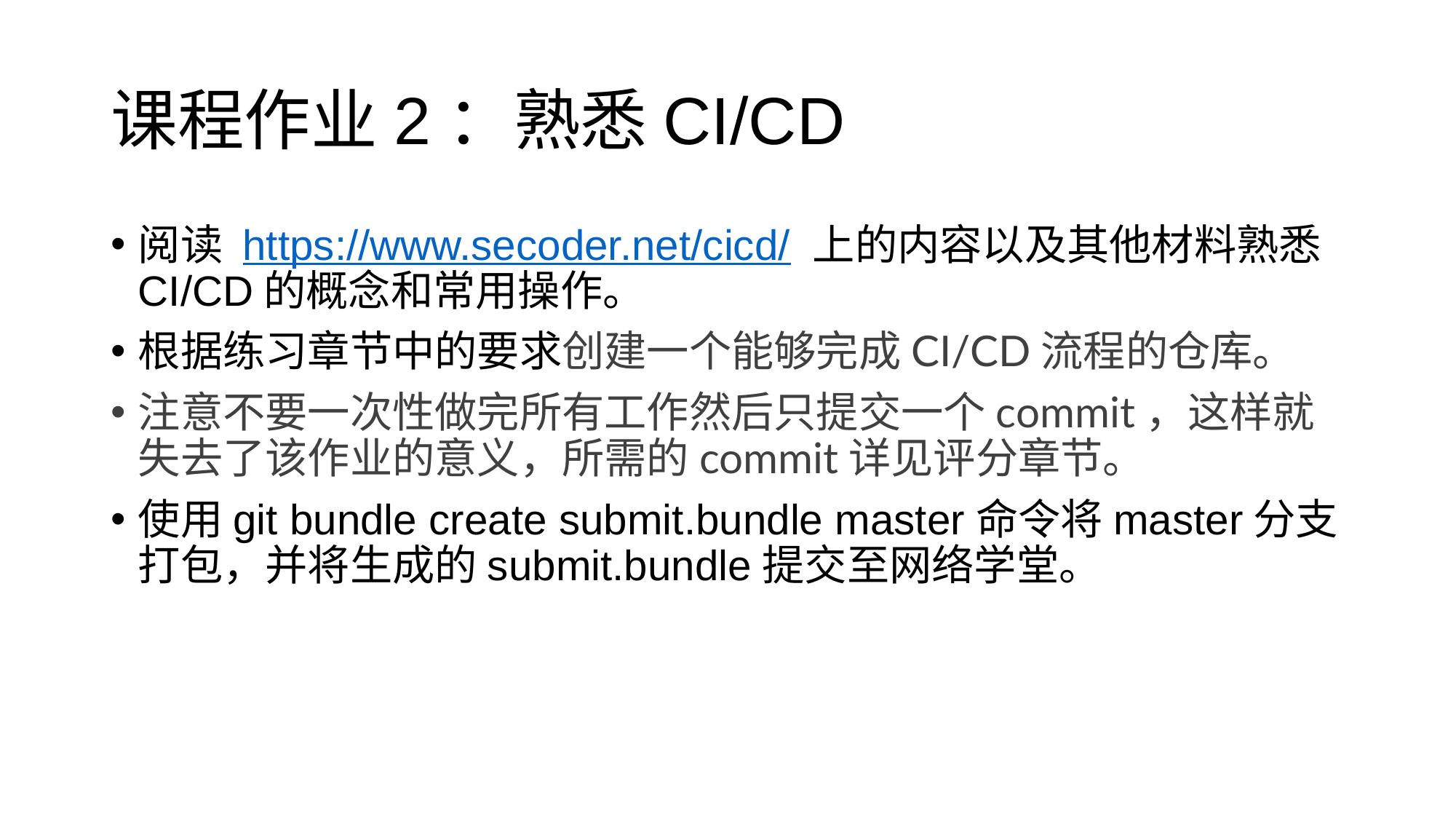

# 课程作业2：熟悉CI/CD
阅读 https://www.secoder.net/cicd/ 上的内容以及其他材料熟悉CI/CD的概念和常用操作。
根据练习章节中的要求创建一个能够完成CI/CD流程的仓库。
注意不要一次性做完所有工作然后只提交一个commit，这样就失去了该作业的意义，所需的commit详见评分章节。
使用git bundle create submit.bundle master命令将master分支打包，并将生成的submit.bundle提交至网络学堂。